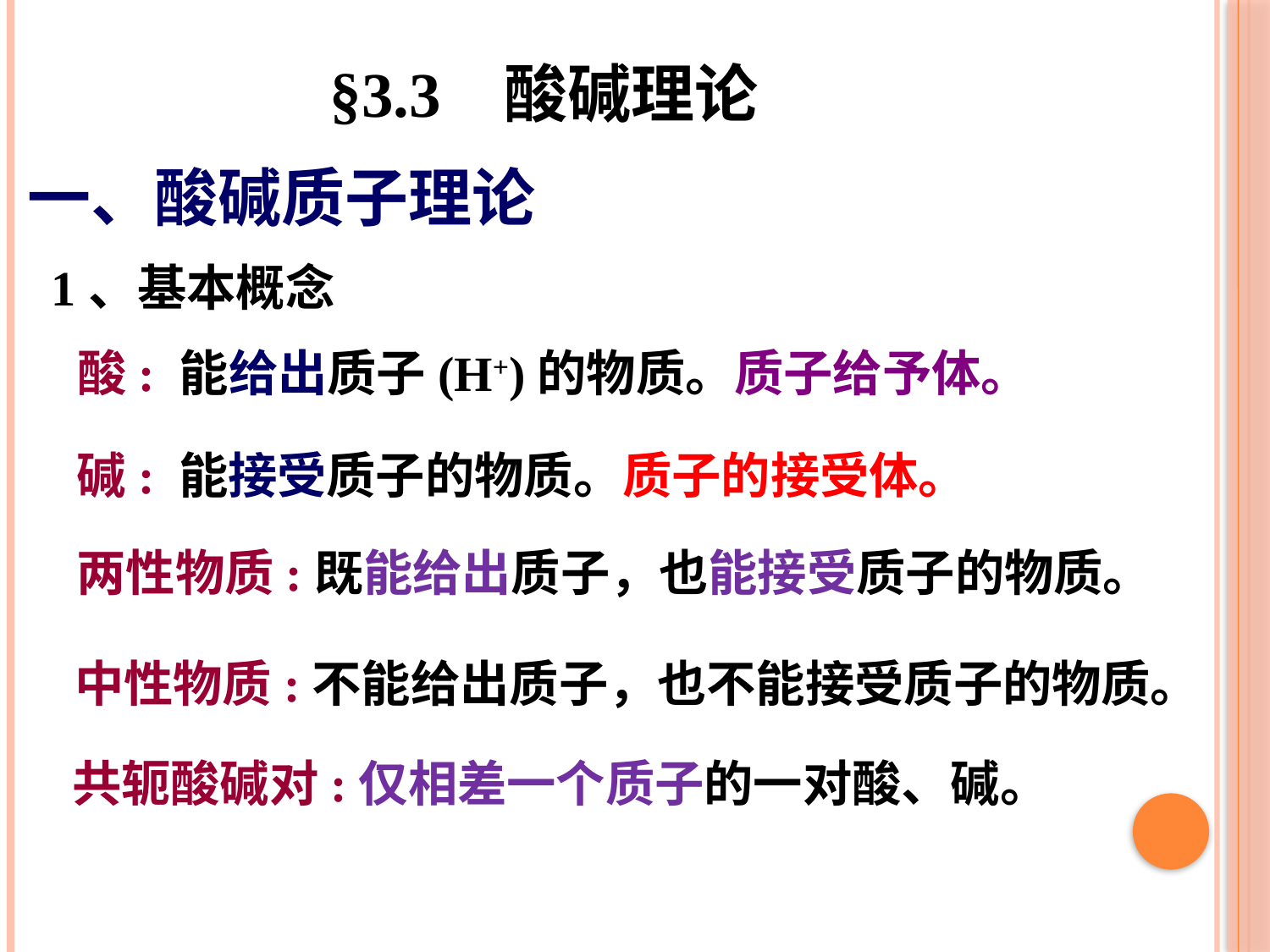

# §3.3   酸碱理论
一、酸碱质子理论
1、基本概念
酸: 能给出质子(H+)的物质。质子给予体。
碱: 能接受质子的物质。质子的接受体。
两性物质:既能给出质子，也能接受质子的物质。
中性物质:不能给出质子，也不能接受质子的物质。
共轭酸碱对:仅相差一个质子的一对酸、碱。
12